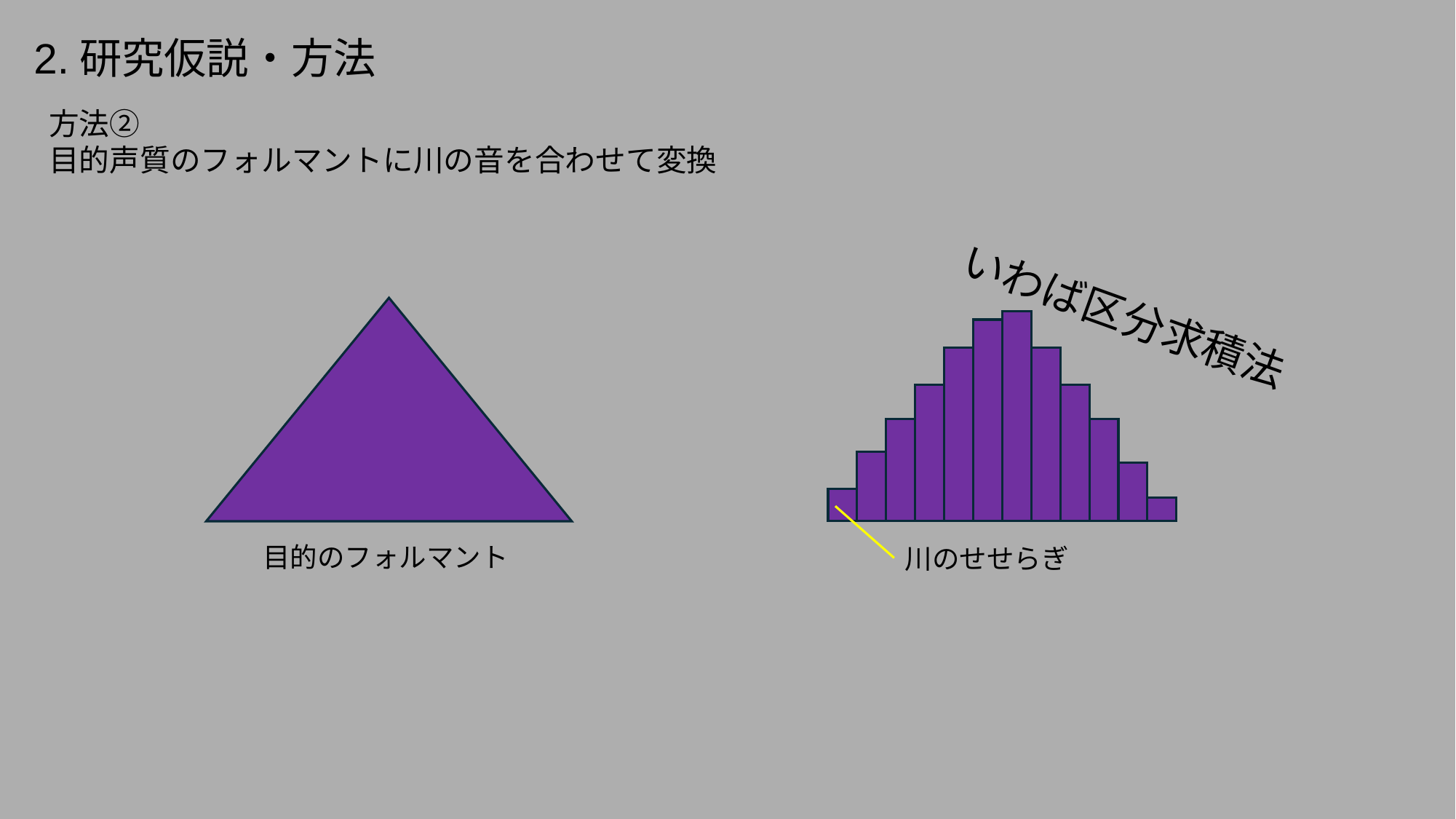

2.研究仮説・方法
方法②
目的声質のフォルマントに川の音を合わせて変換
いわば区分求積法

目的のフォルマント
川のせせらぎ